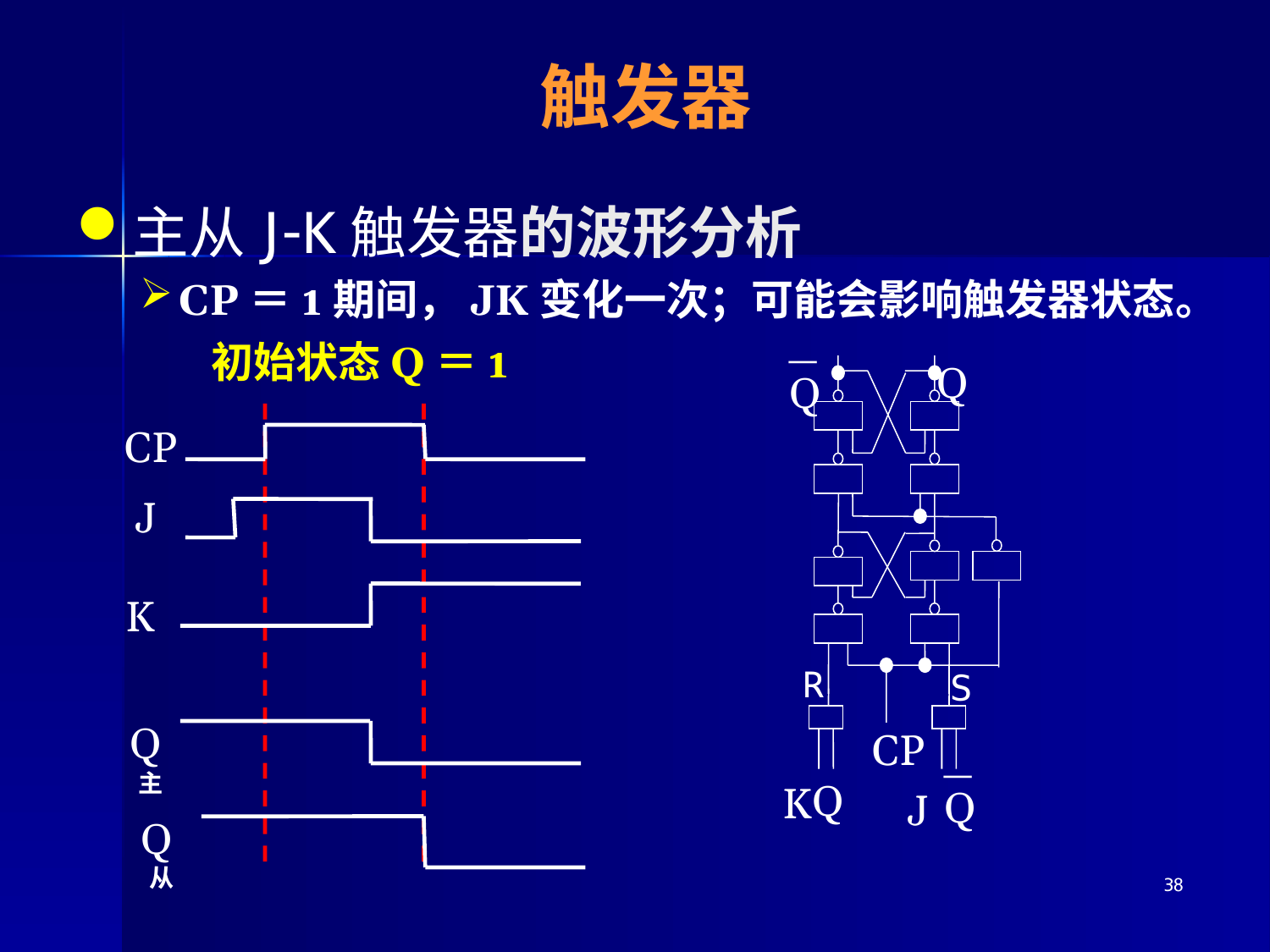

# 触发器
主从J-K触发器的波形分析
CP＝1期间，JK变化一次；可能会影响触发器状态。

_
Q
Q

CP
R
S

Q
K

_
Q

J
初始状态Q＝1

CP

J

K

Q主

Q从

38